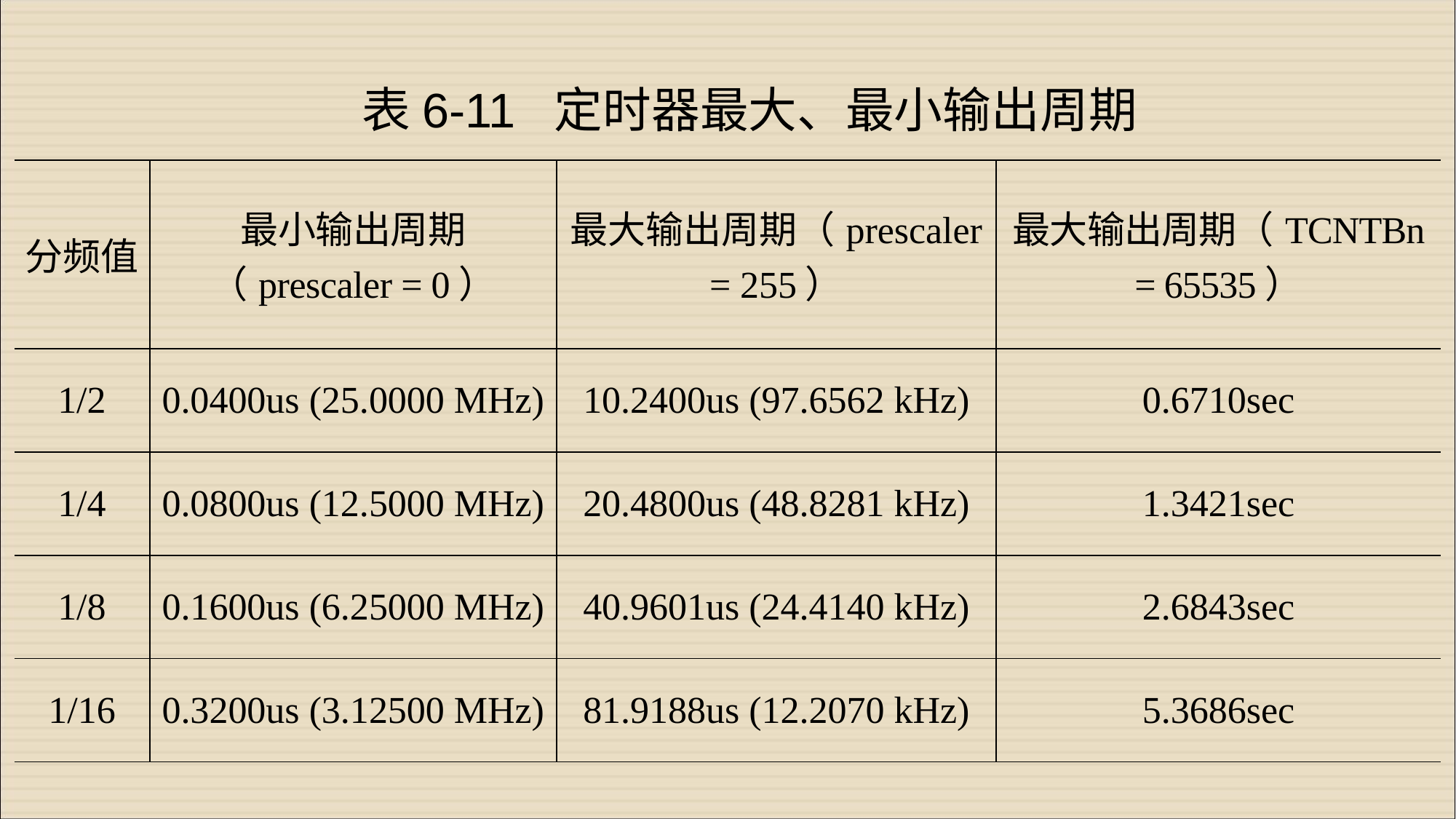

表6-11  定时器最大、最小输出周期
| 分频值 | 最小输出周期（prescaler = 0） | 最大输出周期（prescaler = 255） | 最大输出周期（TCNTBn = 65535） |
| --- | --- | --- | --- |
| 1/2 | 0.0400us (25.0000 MHz) | 10.2400us (97.6562 kHz) | 0.6710sec |
| 1/4 | 0.0800us (12.5000 MHz) | 20.4800us (48.8281 kHz) | 1.3421sec |
| 1/8 | 0.1600us (6.25000 MHz) | 40.9601us (24.4140 kHz) | 2.6843sec |
| 1/16 | 0.3200us (3.12500 MHz) | 81.9188us (12.2070 kHz) | 5.3686sec |